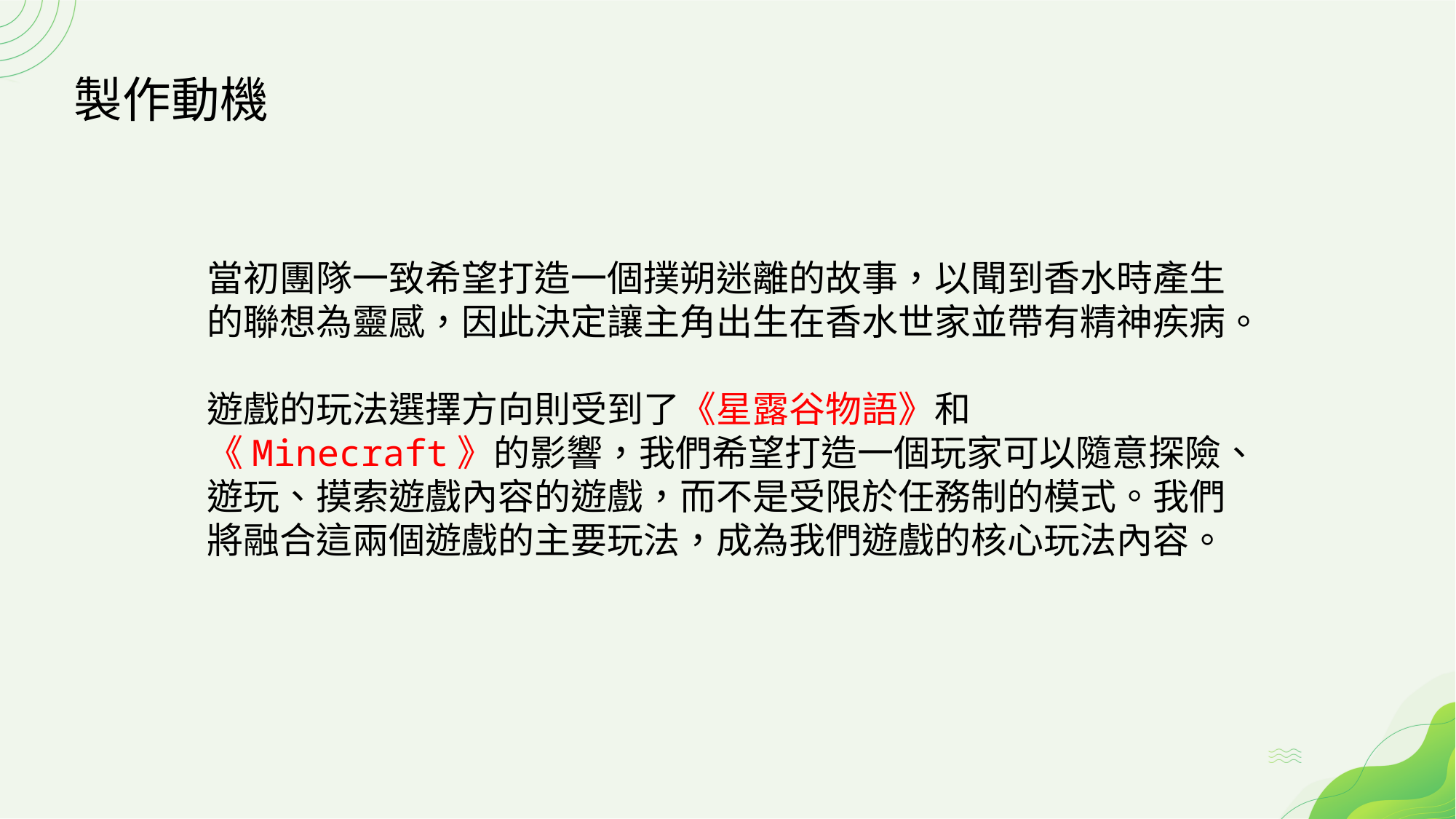

製作動機
當初團隊一致希望打造一個撲朔迷離的故事，以聞到香水時產生的聯想為靈感，因此決定讓主角出生在香水世家並帶有精神疾病。

遊戲的玩法選擇方向則受到了《星露谷物語》和《Minecraft》的影響，我們希望打造一個玩家可以隨意探險、遊玩、摸索遊戲內容的遊戲，而不是受限於任務制的模式。我們將融合這兩個遊戲的主要玩法，成為我們遊戲的核心玩法內容。